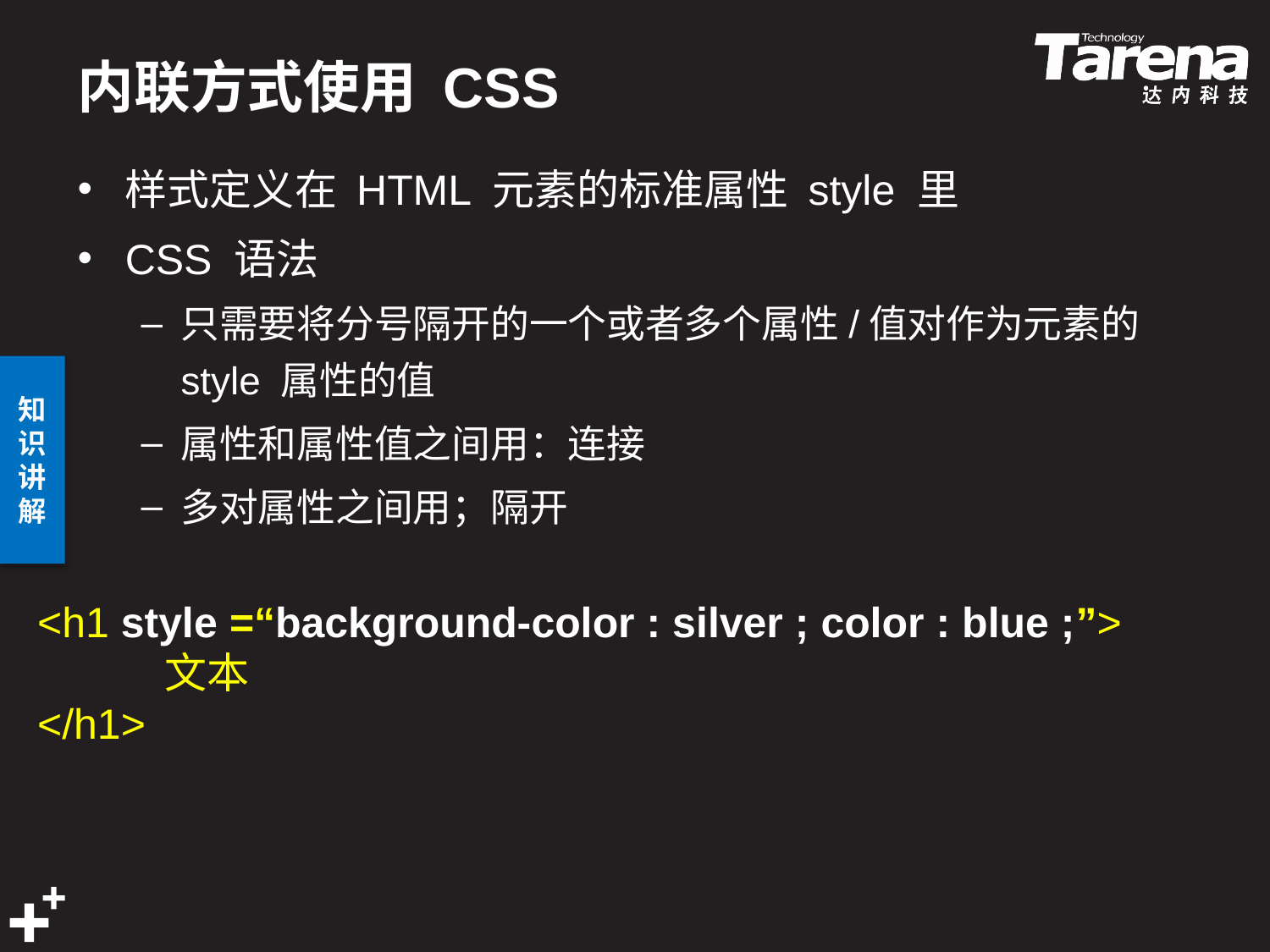

# 内联方式使用 CSS
样式定义在 HTML 元素的标准属性 style 里
CSS 语法
只需要将分号隔开的一个或者多个属性/值对作为元素的style 属性的值
属性和属性值之间用：连接
多对属性之间用；隔开
<h1 style =“background-color : silver ; color : blue ;”>
	文本
</h1>